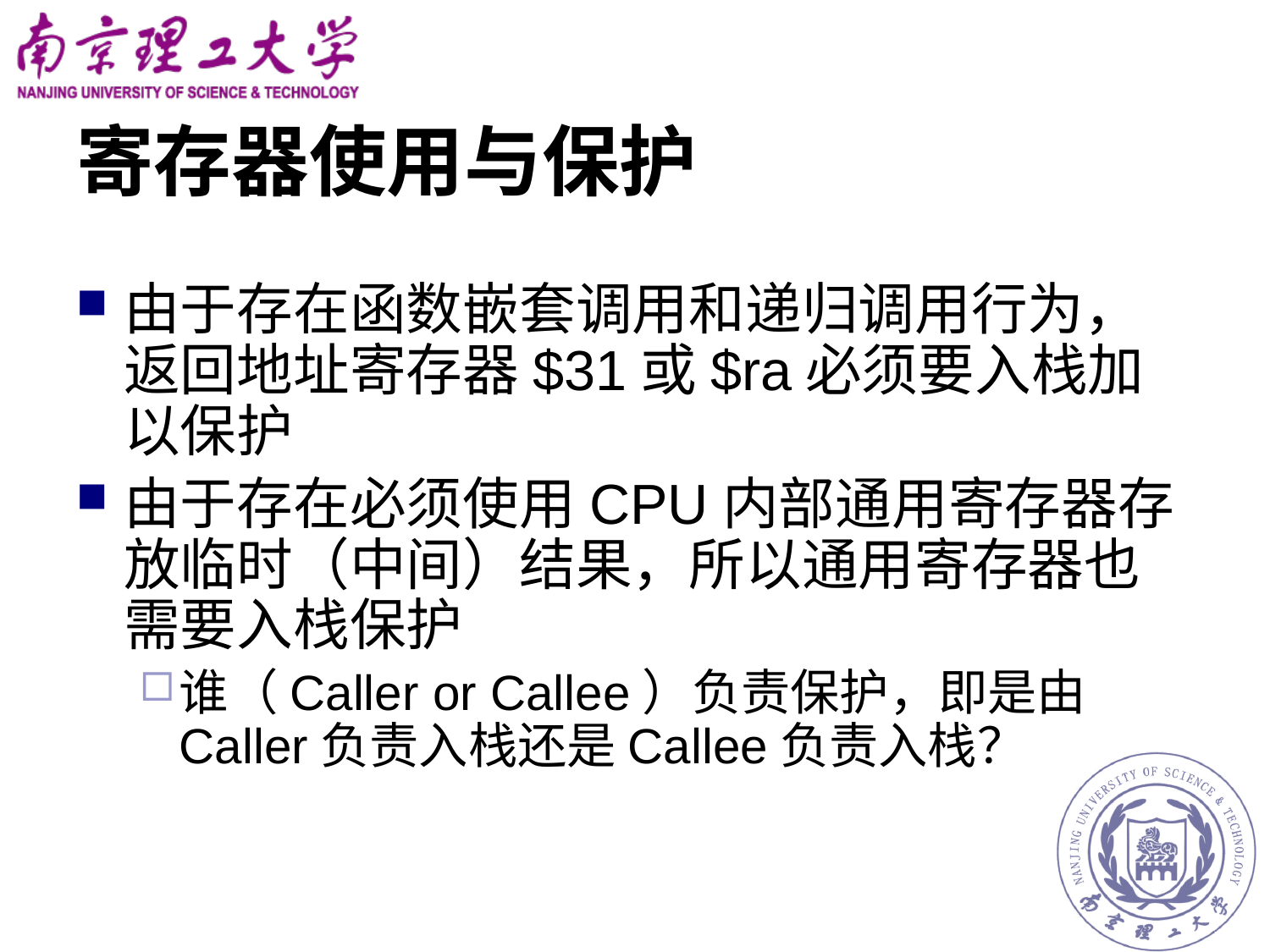

# 寄存器使用与保护
由于存在函数嵌套调用和递归调用行为，返回地址寄存器$31或$ra必须要入栈加以保护
由于存在必须使用CPU内部通用寄存器存放临时（中间）结果，所以通用寄存器也需要入栈保护
谁（Caller or Callee）负责保护，即是由Caller负责入栈还是Callee负责入栈？